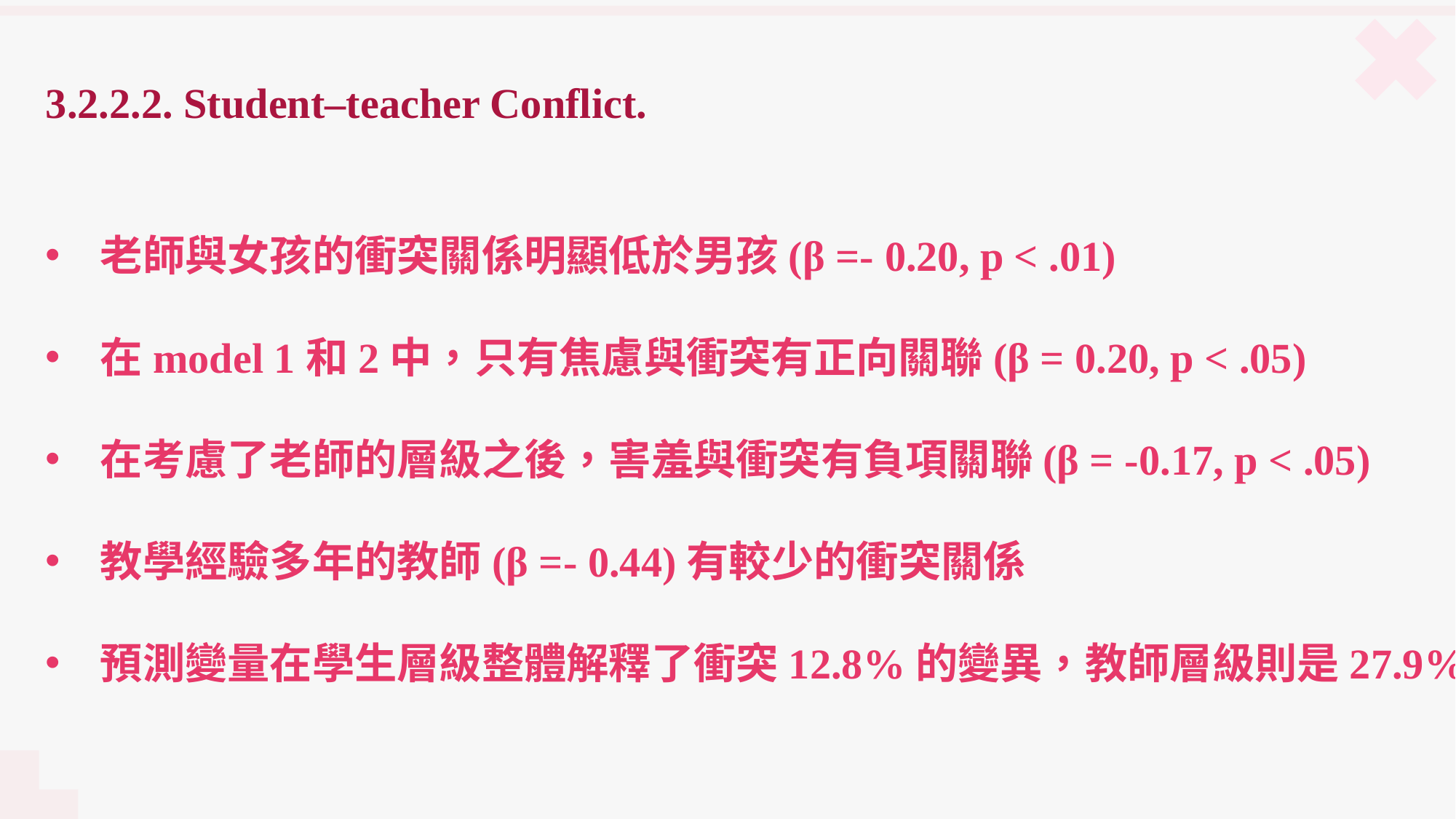

3.2.2.2. Student–teacher Conflict.

老師與女孩的衝突關係明顯低於男孩(β =- 0.20, p < .01)

在model 1和2中，只有焦慮與衝突有正向關聯(β = 0.20, p < .05)

在考慮了老師的層級之後，害羞與衝突有負項關聯(β = -0.17, p < .05)

教學經驗多年的教師(β =- 0.44)有較少的衝突關係

預測變量在學生層級整體解釋了衝突12.8%的變異，教師層級則是27.9%